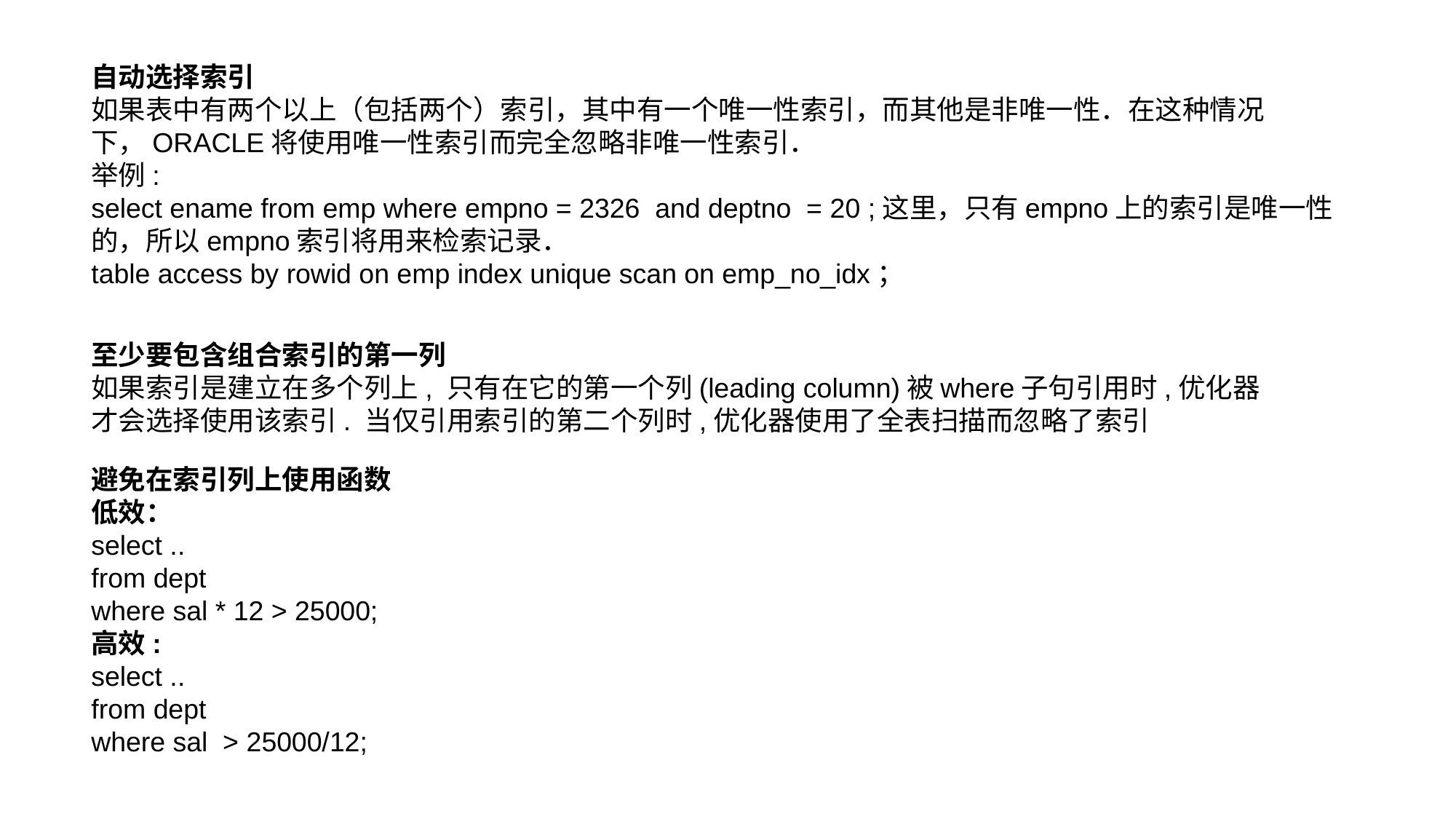

自动选择索引
如果表中有两个以上（包括两个）索引，其中有一个唯一性索引，而其他是非唯一性．在这种情况下，ORACLE将使用唯一性索引而完全忽略非唯一性索引．
举例:
select ename from emp where empno = 2326  and deptno  = 20 ;这里，只有empno上的索引是唯一性的，所以empno索引将用来检索记录．
table access by rowid on emp index unique scan on emp_no_idx；
至少要包含组合索引的第一列
如果索引是建立在多个列上, 只有在它的第一个列(leading column)被where子句引用时,优化器才会选择使用该索引. 当仅引用索引的第二个列时,优化器使用了全表扫描而忽略了索引
避免在索引列上使用函数
低效：
select ..
from dept
where sal * 12 > 25000;
高效:
select ..
from dept
where sal  > 25000/12;